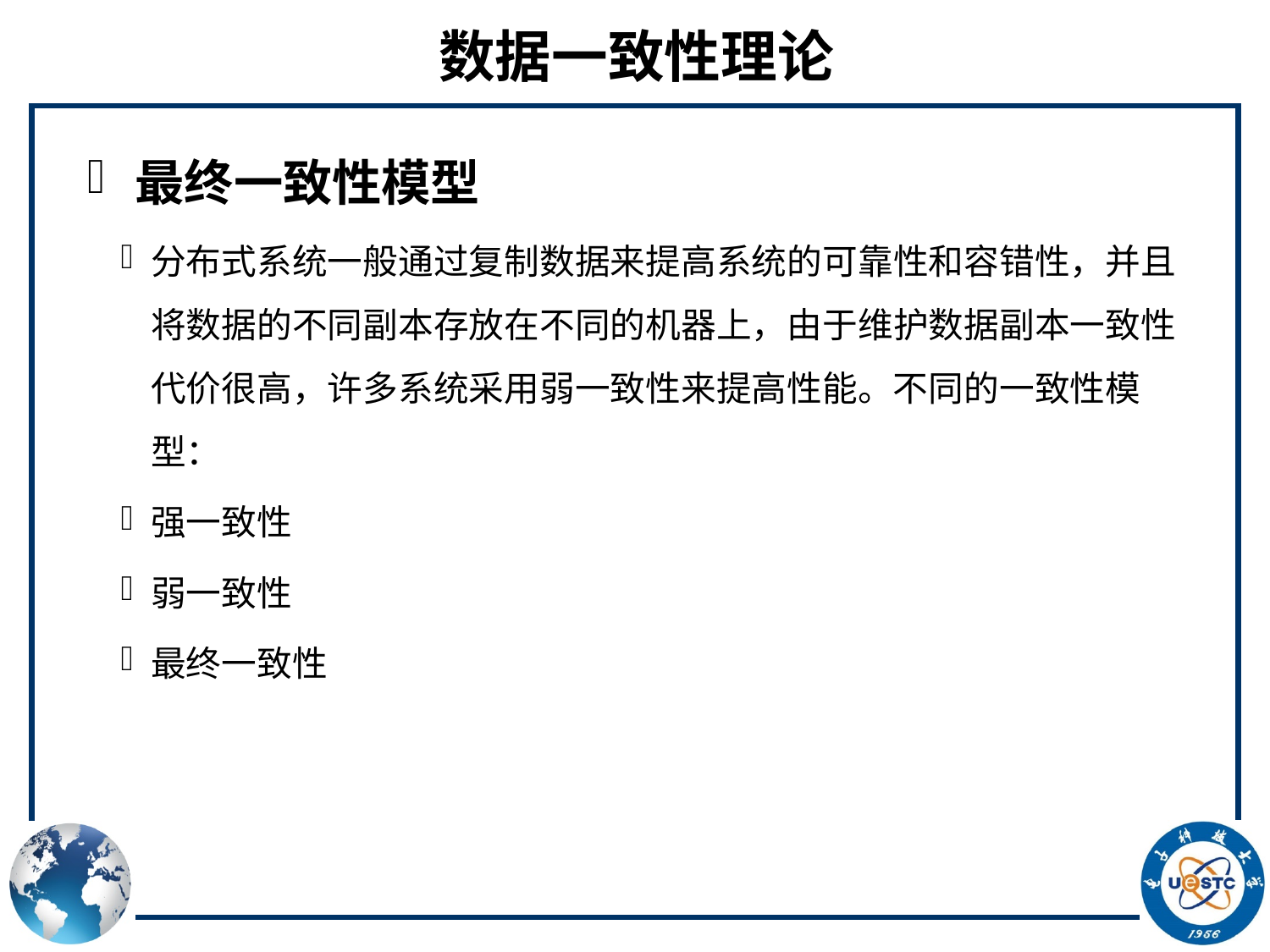

# 数据一致性理论
最终一致性模型
分布式系统一般通过复制数据来提高系统的可靠性和容错性，并且将数据的不同副本存放在不同的机器上，由于维护数据副本一致性代价很高，许多系统采用弱一致性来提高性能。不同的一致性模型：
强一致性
弱一致性
最终一致性